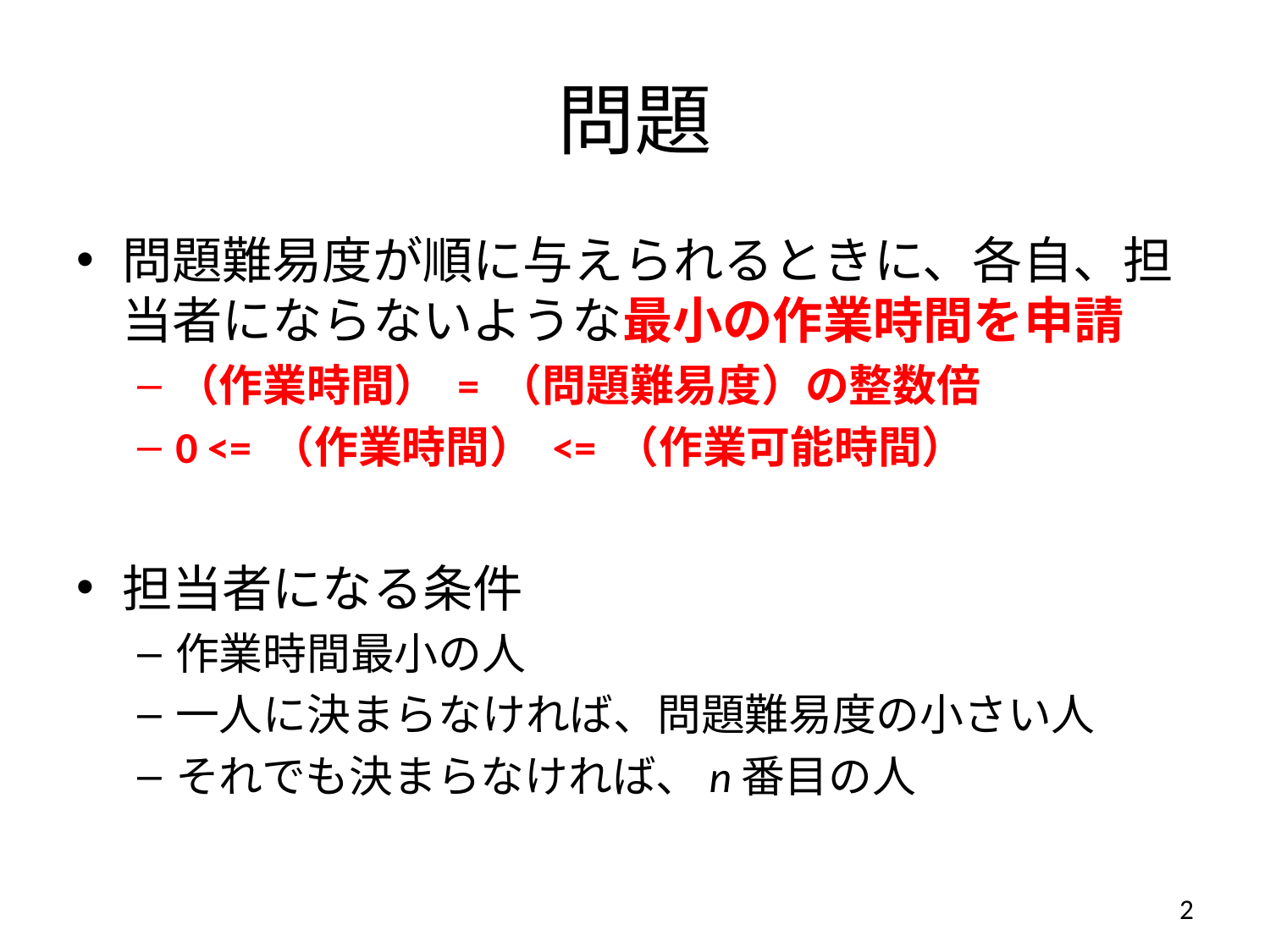

# 問題
問題難易度が順に与えられるときに、各自、担当者にならないような最小の作業時間を申請
（作業時間） = （問題難易度）の整数倍
0 <= （作業時間） <= （作業可能時間）

担当者になる条件
作業時間最小の人
一人に決まらなければ、問題難易度の小さい人
それでも決まらなければ、n番目の人
2